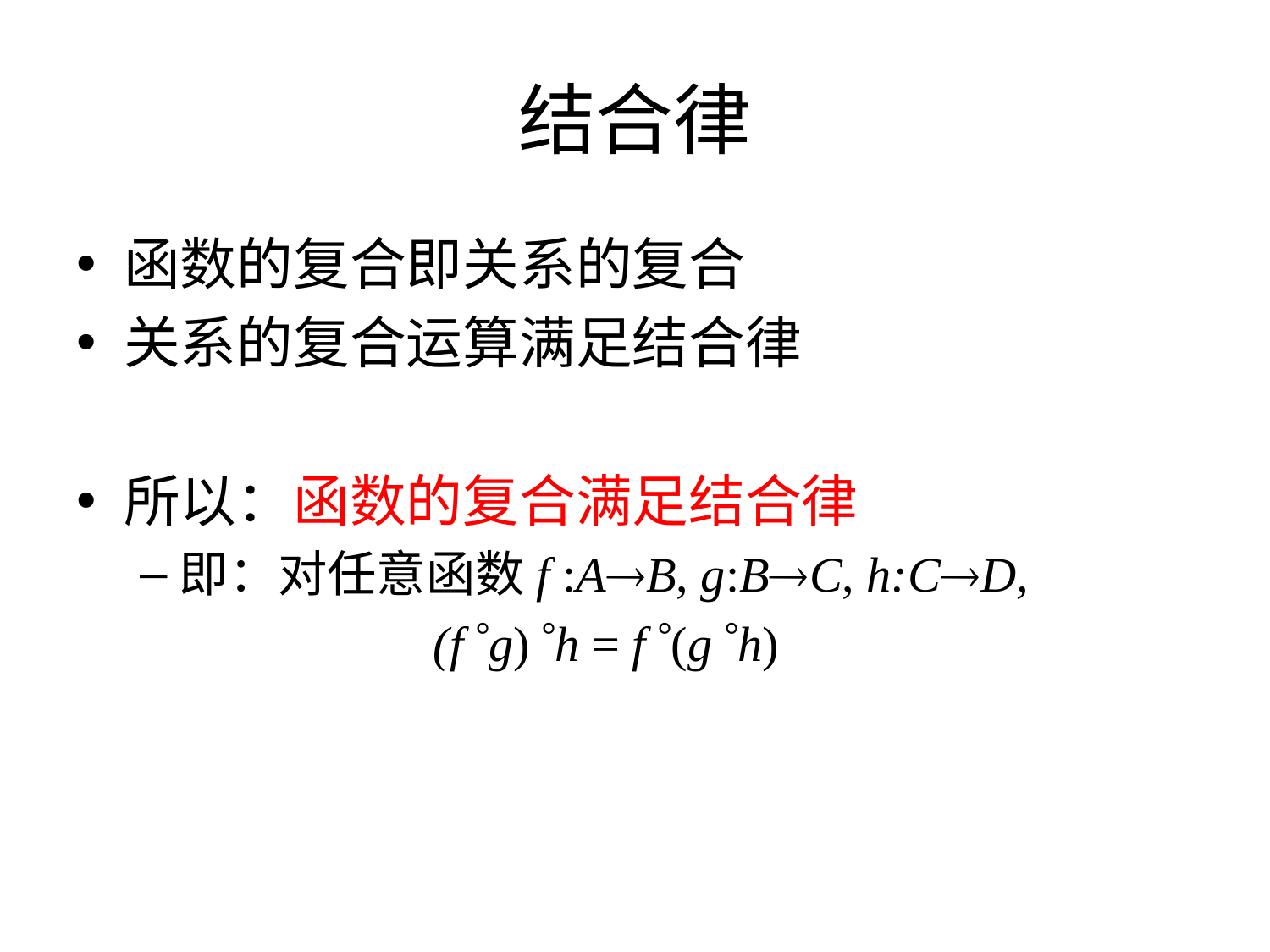

# 结合律
函数的复合即关系的复合
关系的复合运算满足结合律

所以：函数的复合满足结合律
即：对任意函数f :A→B, g:B→C, h:C→D,
			(f °g) °h = f °(g °h)